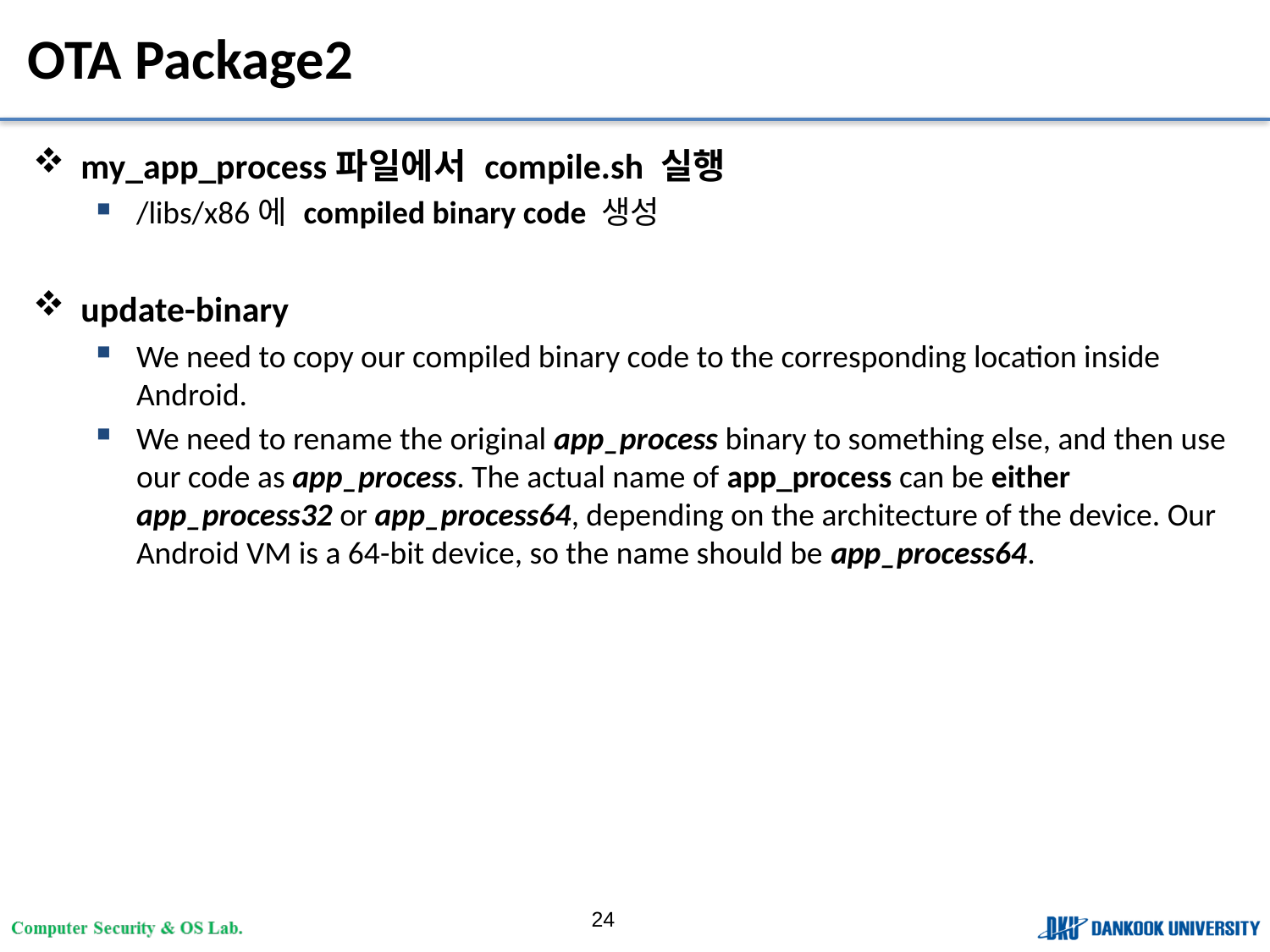

# OTA Package2
my_app_process파일에서 compile.sh 실행
/libs/x86에 compiled binary code 생성

update-binary
We need to copy our compiled binary code to the corresponding location inside Android.
We need to rename the original app_process binary to something else, and then use our code as app_process. The actual name of app_process can be either app_process32 or app_process64, depending on the architecture of the device. Our Android VM is a 64-bit device, so the name should be app_process64.

24